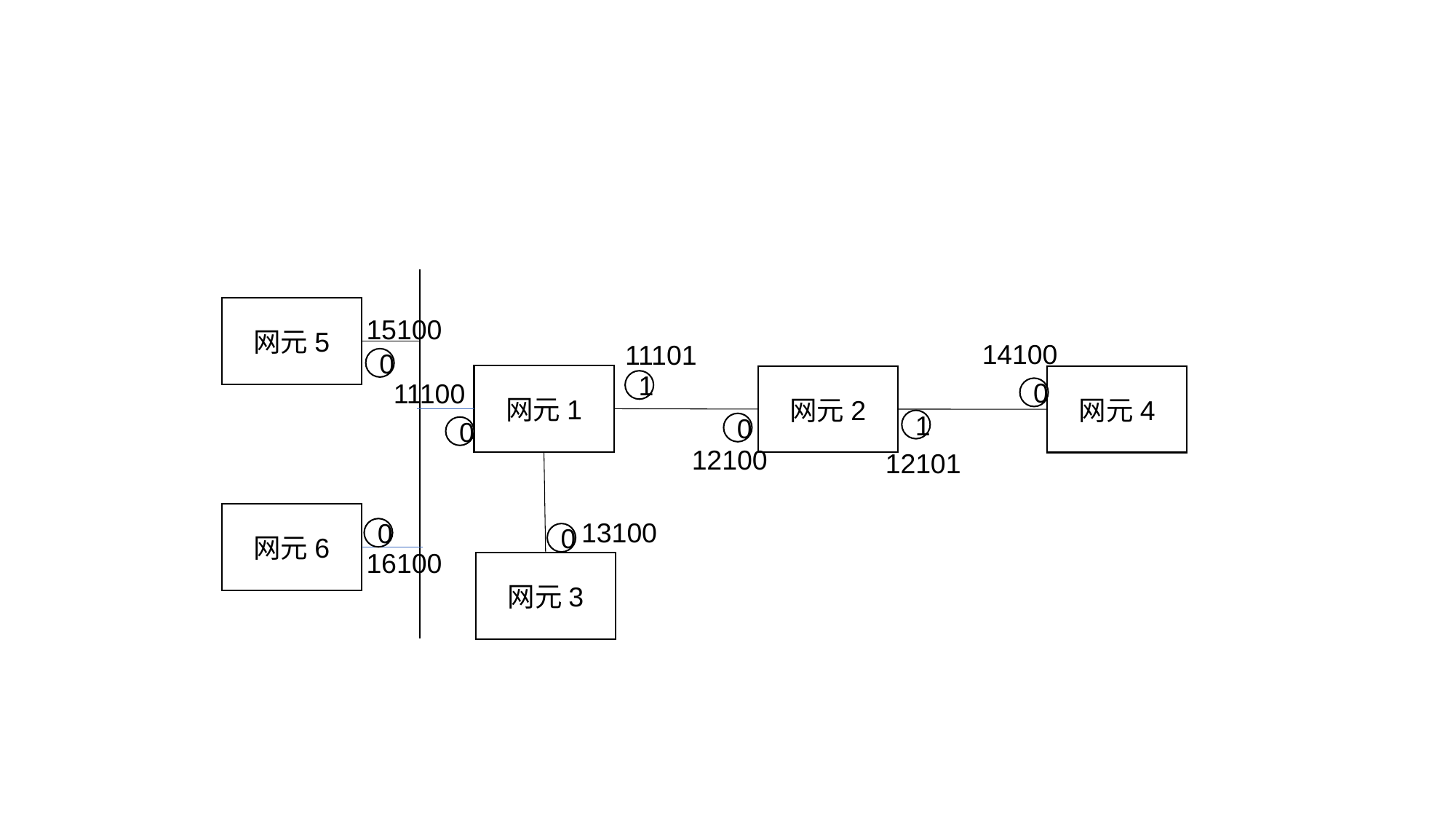

网元5
15100
14100
11101
0
网元1
网元2
网元4
1
11100
0
1
0
0
12100
12101
网元6
13100
0
0
16100
网元3